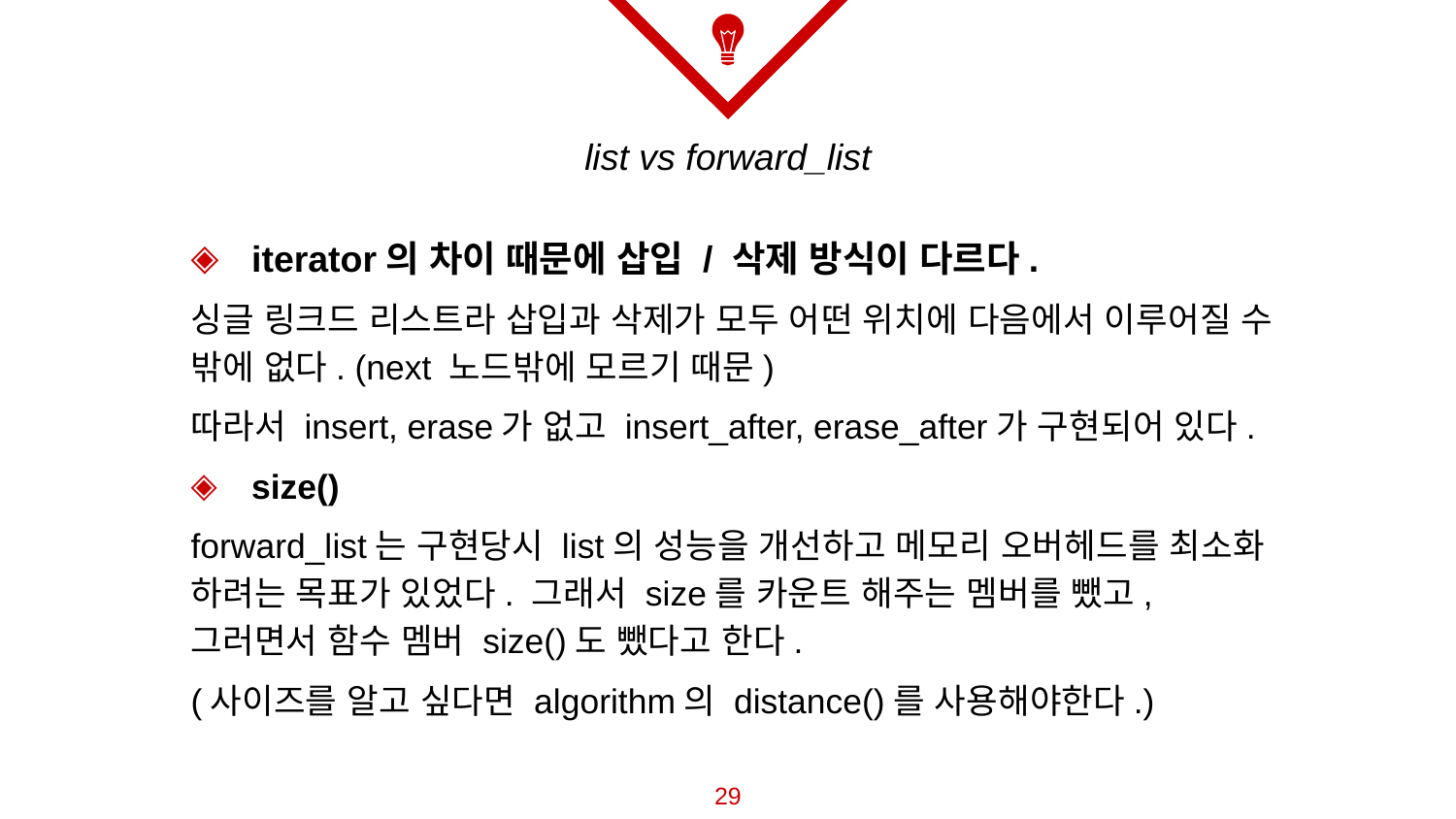

# list vs forward_list
iterator의 차이 때문에 삽입 / 삭제 방식이 다르다.
싱글 링크드 리스트라 삽입과 삭제가 모두 어떤 위치에 다음에서 이루어질 수 밖에 없다. (next 노드밖에 모르기 때문)
따라서 insert, erase가 없고 insert_after, erase_after가 구현되어 있다.
size()
forward_list는 구현당시 list의 성능을 개선하고 메모리 오버헤드를 최소화 하려는 목표가 있었다. 그래서 size를 카운트 해주는 멤버를 뺐고, 그러면서 함수 멤버 size()도 뺐다고 한다.
(사이즈를 알고 싶다면 algorithm의 distance()를 사용해야한다.)
29